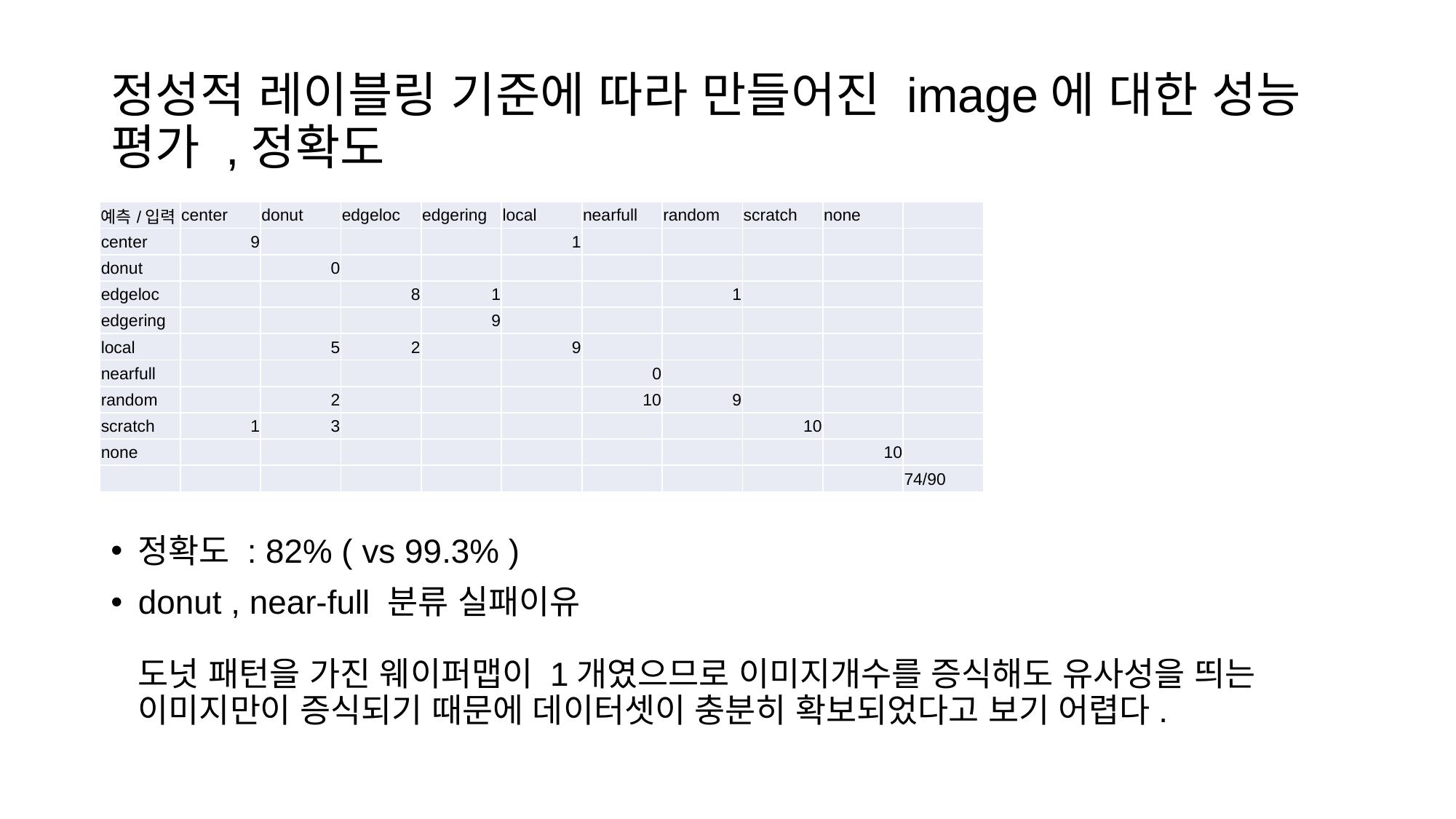

# 정성적 레이블링 기준에 따라 만들어진 image에 대한 성능 평가 ,정확도
| 예측/입력 | center | donut | edgeloc | edgering | local | nearfull | random | scratch | none |  |
| --- | --- | --- | --- | --- | --- | --- | --- | --- | --- | --- |
| center | 9 |  |  |  | 1 |  |  |  |  |  |
| donut |  | 0 |  |  |  |  |  |  |  |  |
| edgeloc |  |  | 8 | 1 |  |  | 1 |  |  |  |
| edgering |  |  |  | 9 |  |  |  |  |  |  |
| local |  | 5 | 2 |  | 9 |  |  |  |  |  |
| nearfull |  |  |  |  |  | 0 |  |  |  |  |
| random |  | 2 |  |  |  | 10 | 9 |  |  |  |
| scratch | 1 | 3 |  |  |  |  |  | 10 |  |  |
| none |  |  |  |  |  |  |  |  | 10 |  |
|  |  |  |  |  |  |  |  |  |  | 74/90 |

정확도 : 82% ( vs 99.3% )
donut , near-full 분류 실패이유
도넛 패턴을 가진 웨이퍼맵이 1개였으므로 이미지개수를 증식해도 유사성을 띄는 이미지만이 증식되기 때문에 데이터셋이 충분히 확보되었다고 보기 어렵다.